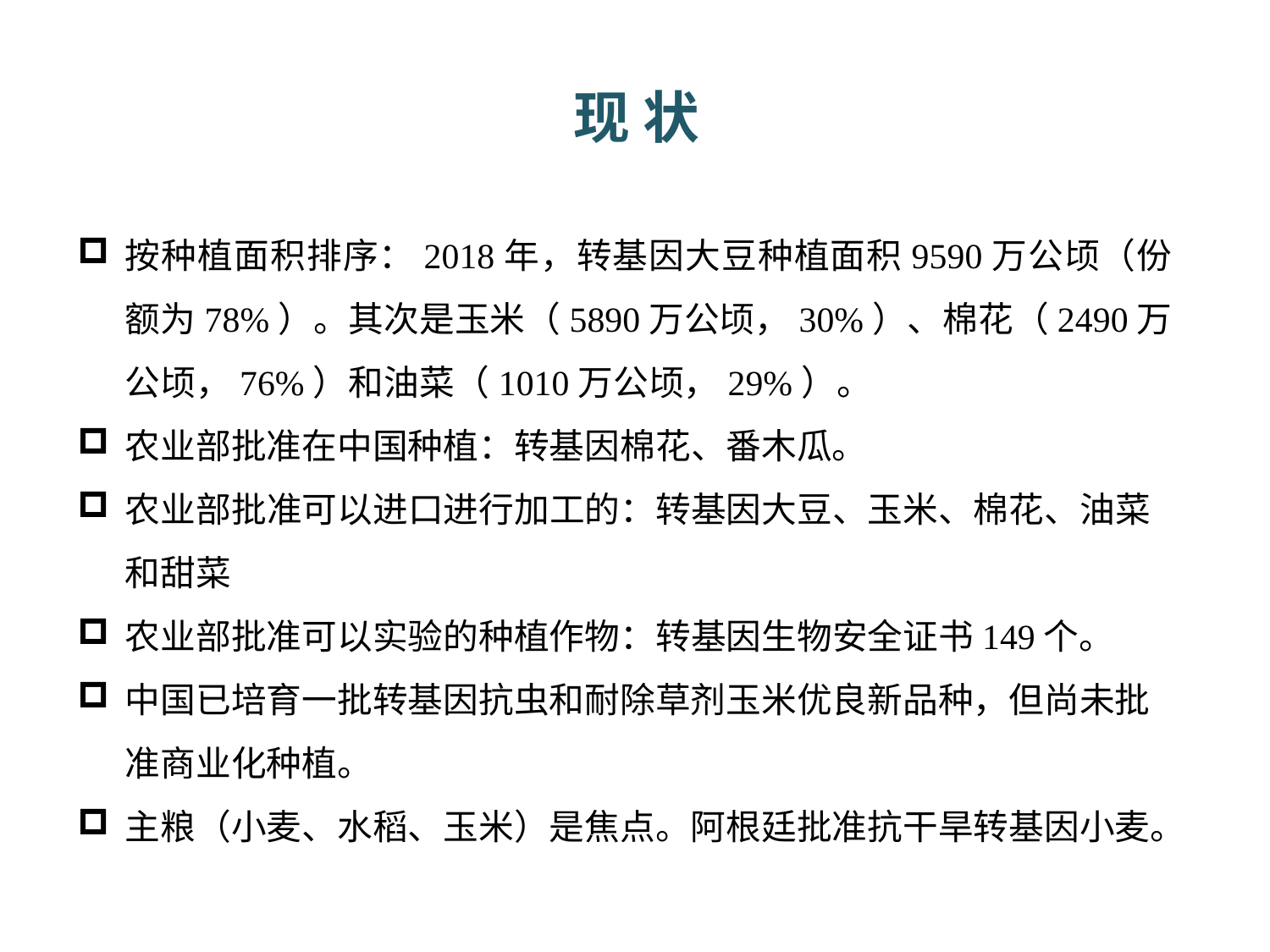

# 现 状
按种植面积排序：2018年，转基因大豆种植面积9590万公顷（份额为78%）。其次是玉米（5890万公顷，30%）、棉花（2490万公顷，76%）和油菜（1010万公顷，29%）。
农业部批准在中国种植：转基因棉花、番木瓜。
农业部批准可以进口进行加工的：转基因大豆、玉米、棉花、油菜和甜菜
农业部批准可以实验的种植作物：转基因生物安全证书149个。
中国已培育一批转基因抗虫和耐除草剂玉米优良新品种，但尚未批准商业化种植。
主粮（小麦、水稻、玉米）是焦点。阿根廷批准抗干旱转基因小麦。